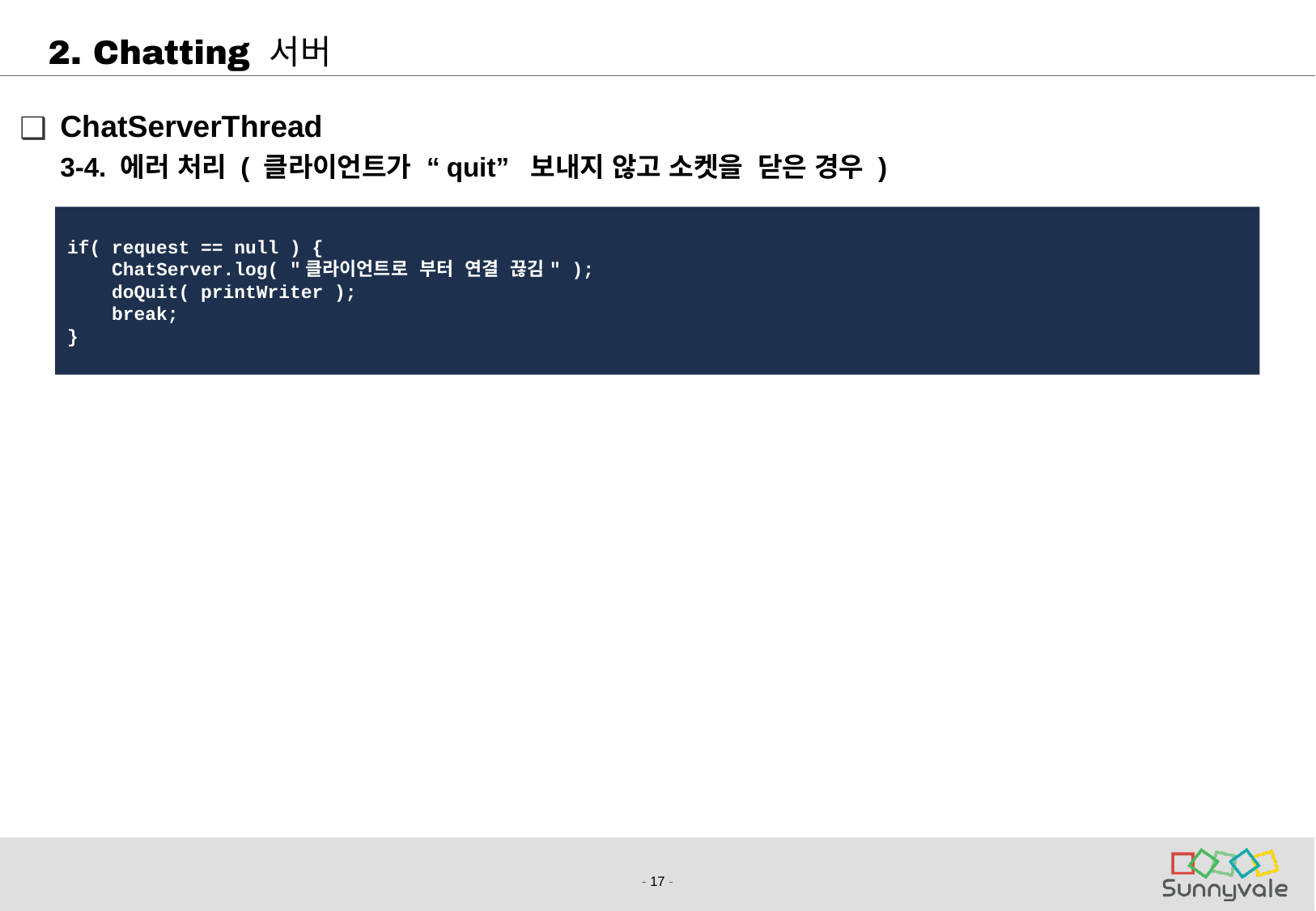

# 2. Chatting 서버
ChatServerThread
	3-4. 에러 처리 ( 클라이언트가  “quit”  보내지 않고 소켓을  닫은 경우 )

if( request == null ) {
    ChatServer.log( "클라이언트로 부터 연결 끊김" );
    doQuit( printWriter );
    break;
}